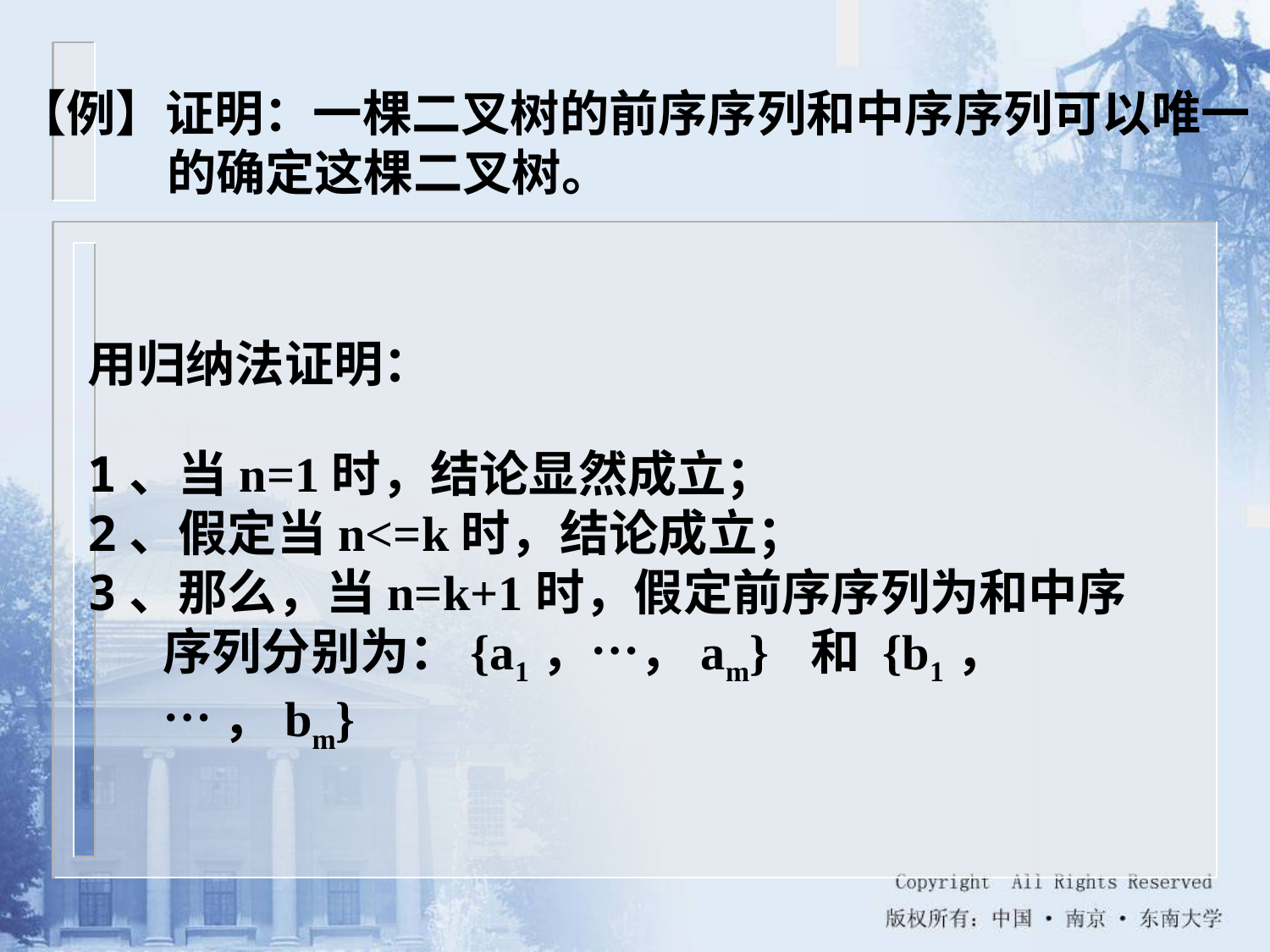

【例】证明：一棵二叉树的前序序列和中序序列可以唯一的确定这棵二叉树。
用归纳法证明：
1、当n=1时，结论显然成立；
2、假定当n<=k时，结论成立；
3、那么，当n=k+1时，假定前序序列为和中序序列分别为：{a1，…，am} 和 {b1， … ，bm}